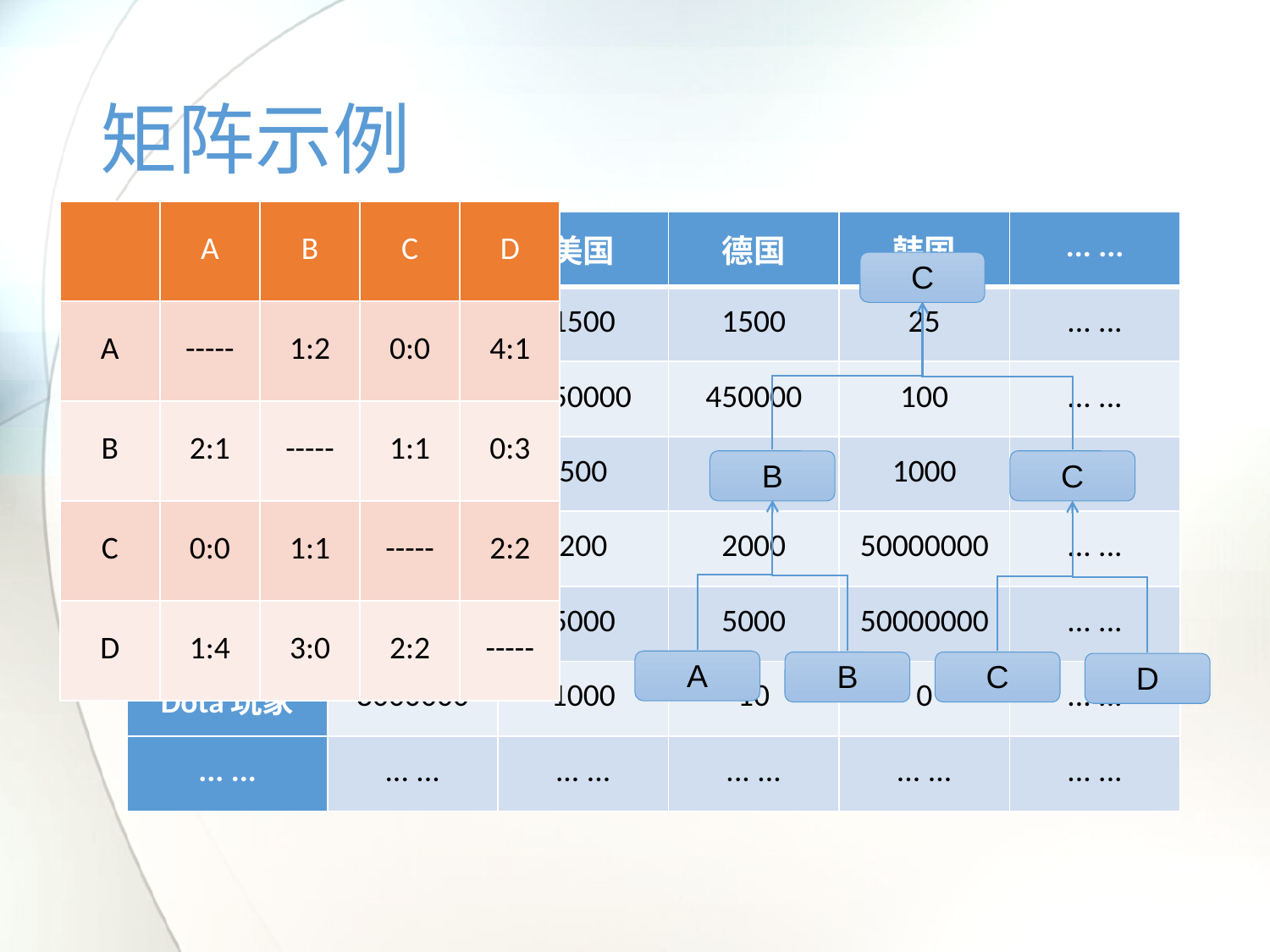

# 矩阵示例
|  | A | B | C | D |
| --- | --- | --- | --- | --- |
| A | ----- | 1:2 | 0:0 | 4:1 |
| B | 2:1 | ----- | 1:1 | 0:3 |
| C | 0:0 | 1:1 | ----- | 2:2 |
| D | 1:4 | 3:0 | 2:2 | ----- |
|  | 中国 | 美国 | 德国 | 韩国 | ... ... |
| --- | --- | --- | --- | --- | --- |
| 金 | 2000 | 1500 | 1500 | 25 | ... ... |
| 银 | 500000 | 550000 | 450000 | 100 | ... ... |
| 猫 | 150 | 500 | 500 | 1000 | ... ... |
| 历史遗产 | 20000 | 200 | 2000 | 50000000 | ... ... |
| 电视剧 | 5000 | 5000 | 5000 | 50000000 | ... ... |
| Dota玩家 | 8000000 | 1000 | 10 | 0 | ... ... |
| ... ... | ... ... | ... ... | ... ... | ... ... | ... ... |
C

B

C

A

B

C

D